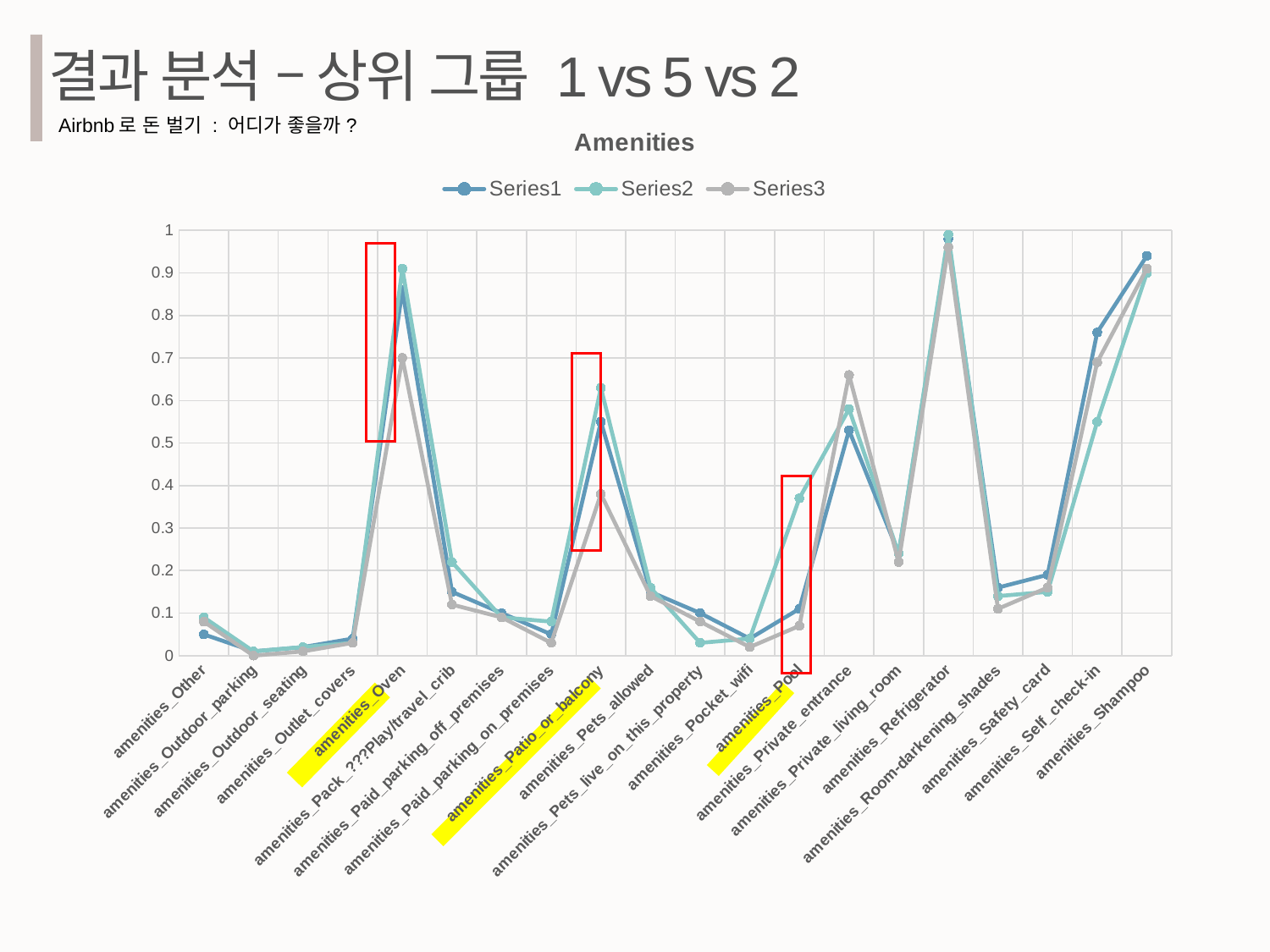

결과 분석 – 상위 그룹 1 vs 5 vs 2

### Chart: Amenities

| Category |  |  |  |
|---|---|---|---|
| amenities_Other | 0.05 | 0.09 | 0.08 |
| amenities_Outdoor_parking | 0.01 | 0.01 | 0.0 |
| amenities_Outdoor_seating | 0.02 | 0.02 | 0.01 |
| amenities_Outlet_covers | 0.04 | 0.03 | 0.03 |
| amenities_Oven | 0.86 | 0.91 | 0.7 |
| amenities_Pack_???Play/travel_crib | 0.15 | 0.22 | 0.12 |
| amenities_Paid_parking_off_premises | 0.1 | 0.09 | 0.09 |
| amenities_Paid_parking_on_premises | 0.05 | 0.08 | 0.03 |
| amenities_Patio_or_balcony | 0.55 | 0.63 | 0.38 |
| amenities_Pets_allowed | 0.15 | 0.16 | 0.14 |
| amenities_Pets_live_on_this_property | 0.1 | 0.03 | 0.08 |
| amenities_Pocket_wifi | 0.04 | 0.04 | 0.02 |
| amenities_Pool | 0.11 | 0.37 | 0.07 |
| amenities_Private_entrance | 0.53 | 0.58 | 0.66 |
| amenities_Private_living_room | 0.24 | 0.24 | 0.22 |
| amenities_Refrigerator | 0.98 | 0.99 | 0.96 |
| amenities_Room-darkening_shades | 0.16 | 0.14 | 0.11 |
| amenities_Safety_card | 0.19 | 0.15 | 0.16 |
| amenities_Self_check-in | 0.76 | 0.55 | 0.69 |
| amenities_Shampoo | 0.94 | 0.9 | 0.91 |
Airbnb로 돈 벌기 : 어디가 좋을까?